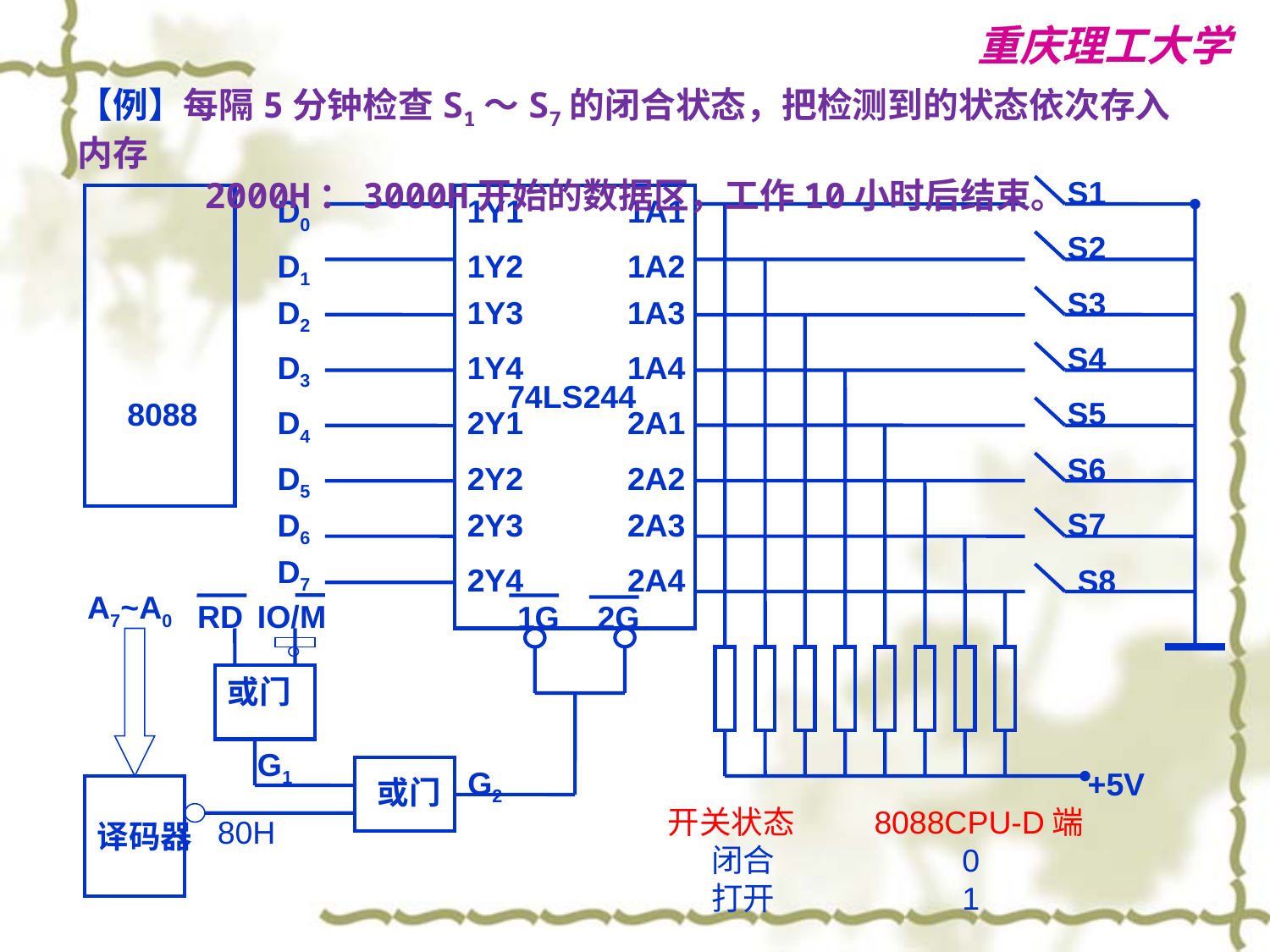

【例】每隔5分钟检查S1～S7的闭合状态，把检测到的状态依次存入内存
      2000H：3000H开始的数据区，工作10小时后结束。
S1

D0

1Y1
1A1

S2

D1
1Y2
1A2

S3
D2
1Y3
1A3

S4
D3
1Y4
1A4

74LS244

S5
8088
D4
2Y1
2A1

S6
D5
2Y2
2A2

S7
D6
2Y3
2A3

D7
2Y4
2A4
S8

A7~A0

RD
IO/M
1G
2G

或门

G1

G2

+5V
或门
译码器

开关状态          8088CPU-D端
     闭合                         0
     打开                         1
80H